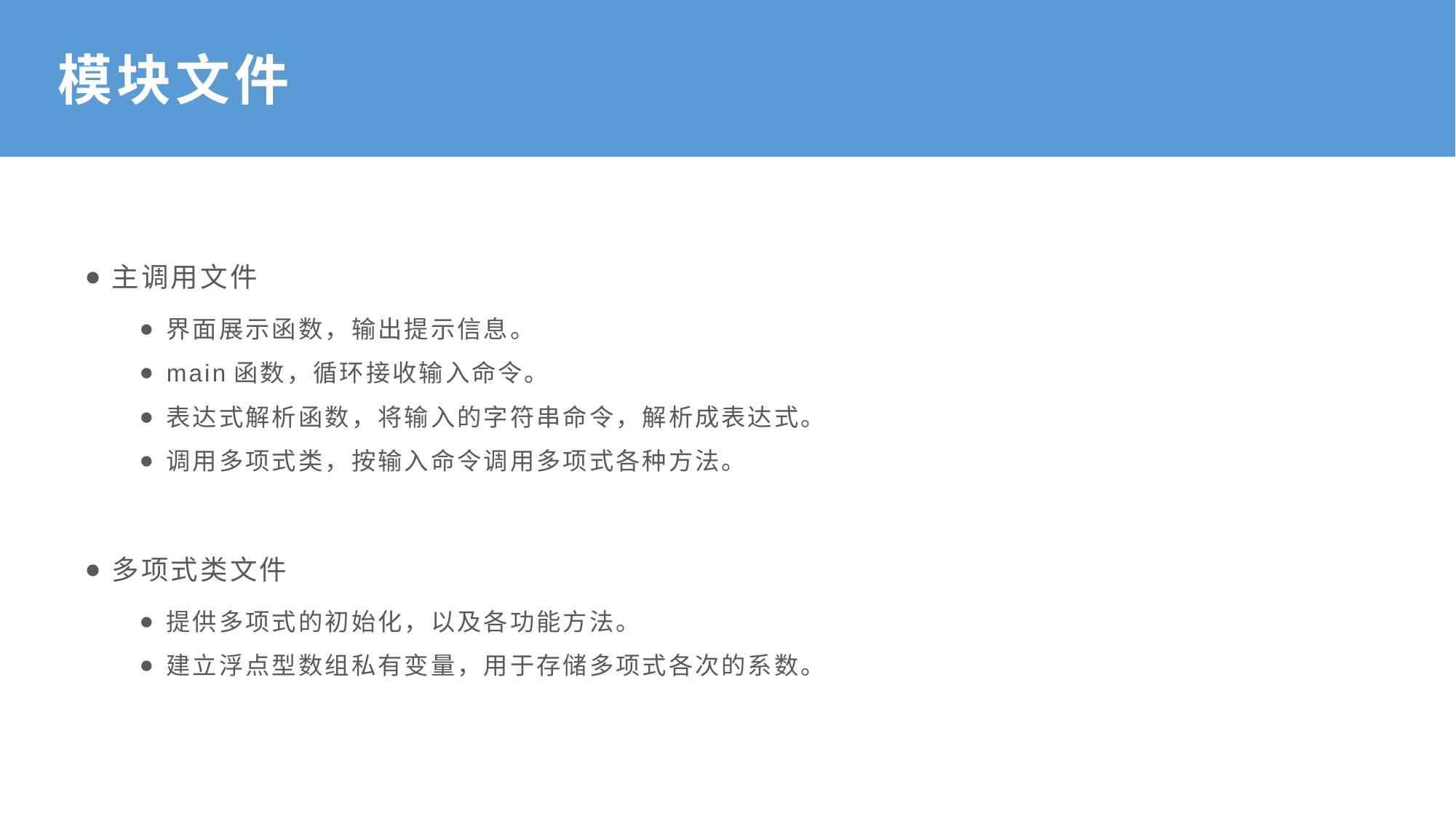

# 模块文件
主调用文件
界面展示函数，输出提示信息。
main函数，循环接收输入命令。
表达式解析函数，将输入的字符串命令，解析成表达式。
调用多项式类，按输入命令调用多项式各种方法。

多项式类文件
提供多项式的初始化，以及各功能方法。
建立浮点型数组私有变量，用于存储多项式各次的系数。